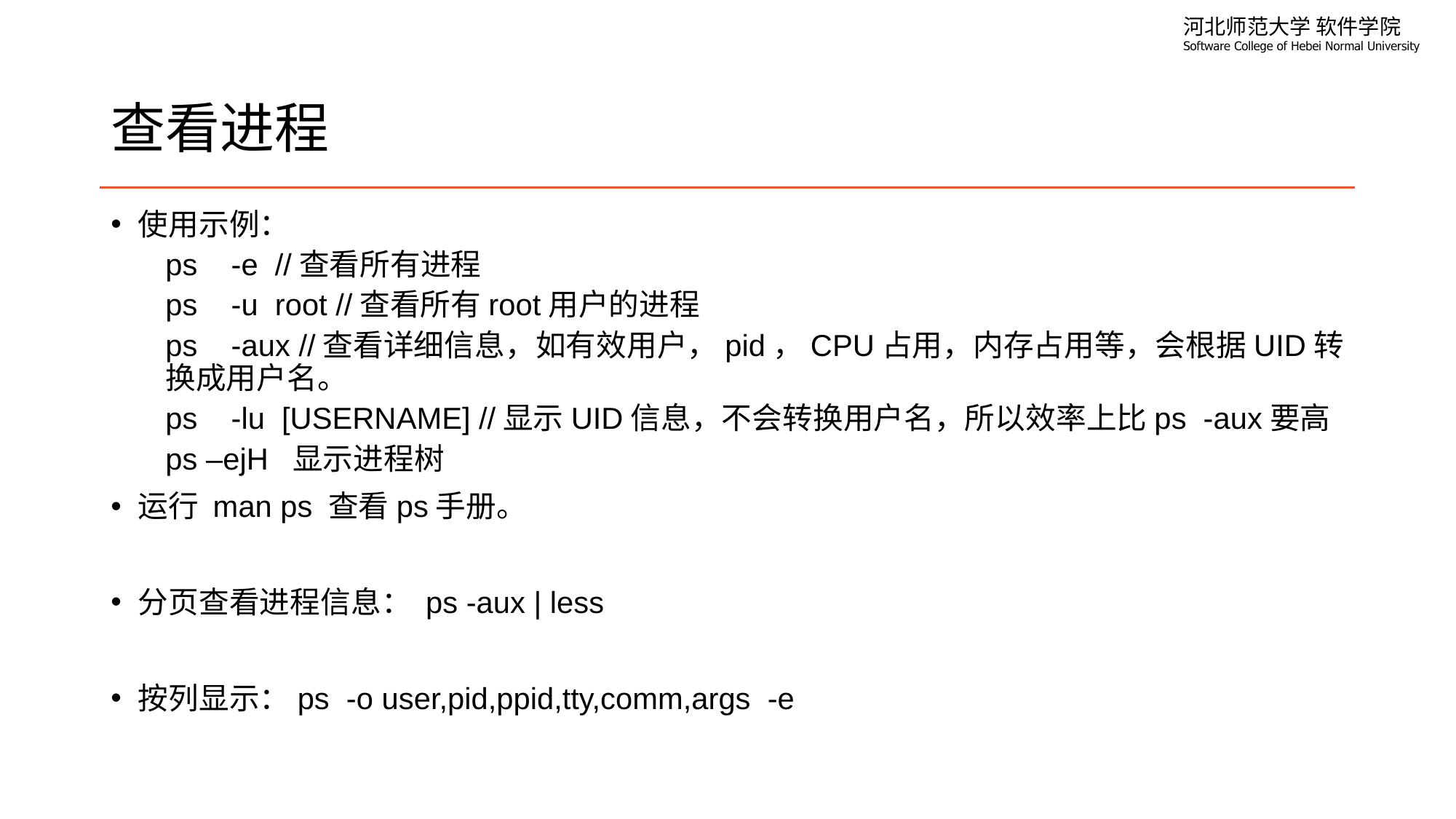

# 查看进程
使用示例：
ps    -e  //查看所有进程
ps    -u  root //查看所有root用户的进程
ps    -aux //查看详细信息，如有效用户，pid，CPU占用，内存占用等，会根据UID转换成用户名。
ps    -lu  [USERNAME] //显示UID信息，不会转换用户名，所以效率上比ps  -aux要高
ps –ejH  显示进程树
运行 man ps 查看ps手册。

分页查看进程信息： ps -aux | less

按列显示：ps  -o user,pid,ppid,tty,comm,args  -e